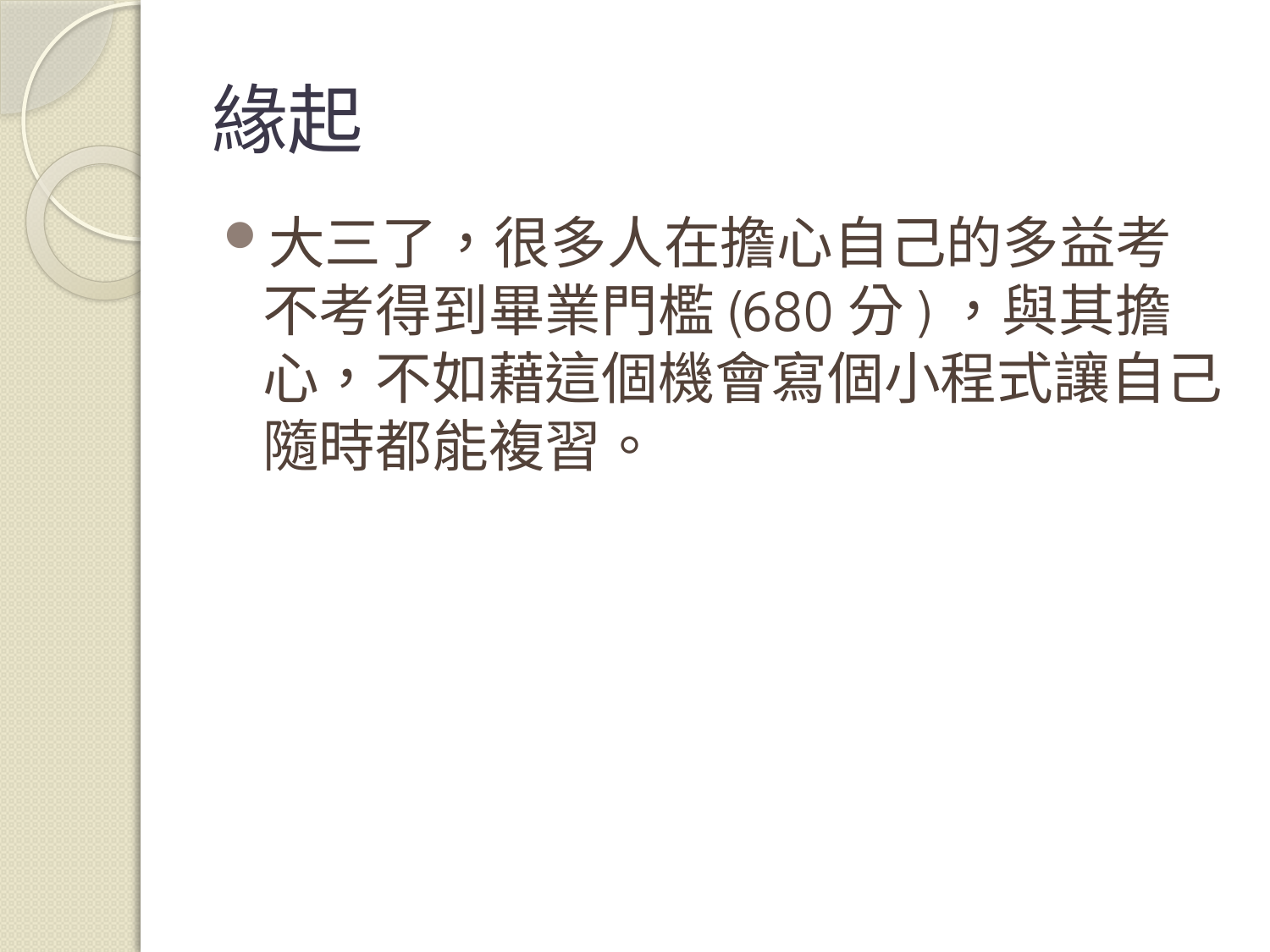

# 緣起
大三了，很多人在擔心自己的多益考不考得到畢業門檻(680分)，與其擔心，不如藉這個機會寫個小程式讓自己隨時都能複習。